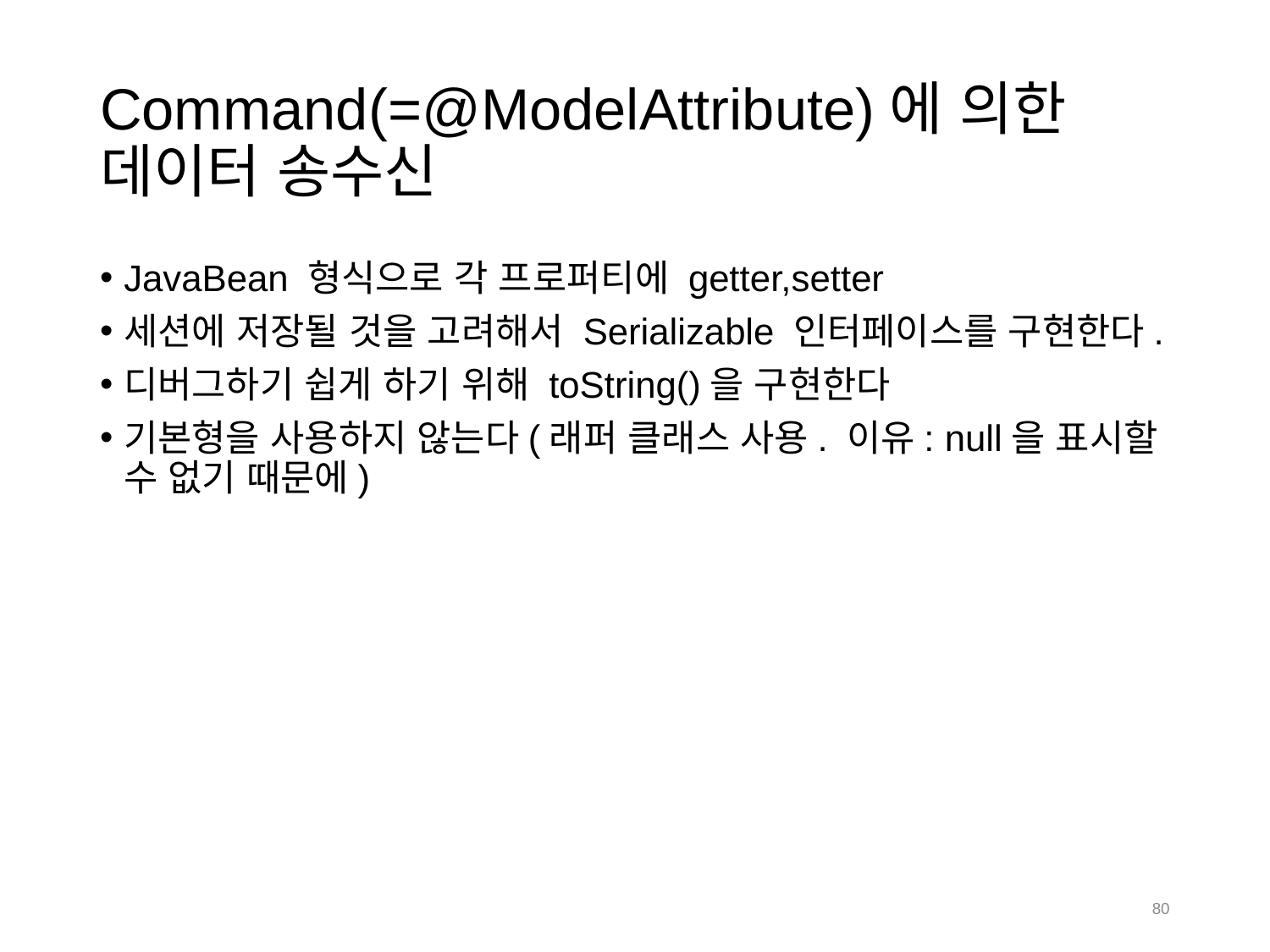

# Command(=@ModelAttribute)에 의한 데이터 송수신
JavaBean 형식으로 각 프로퍼티에 getter,setter
세션에 저장될 것을 고려해서 Serializable 인터페이스를 구현한다.
디버그하기 쉽게 하기 위해 toString()을 구현한다
기본형을 사용하지 않는다(래퍼 클래스 사용. 이유: null을 표시할 수 없기 때문에)
80